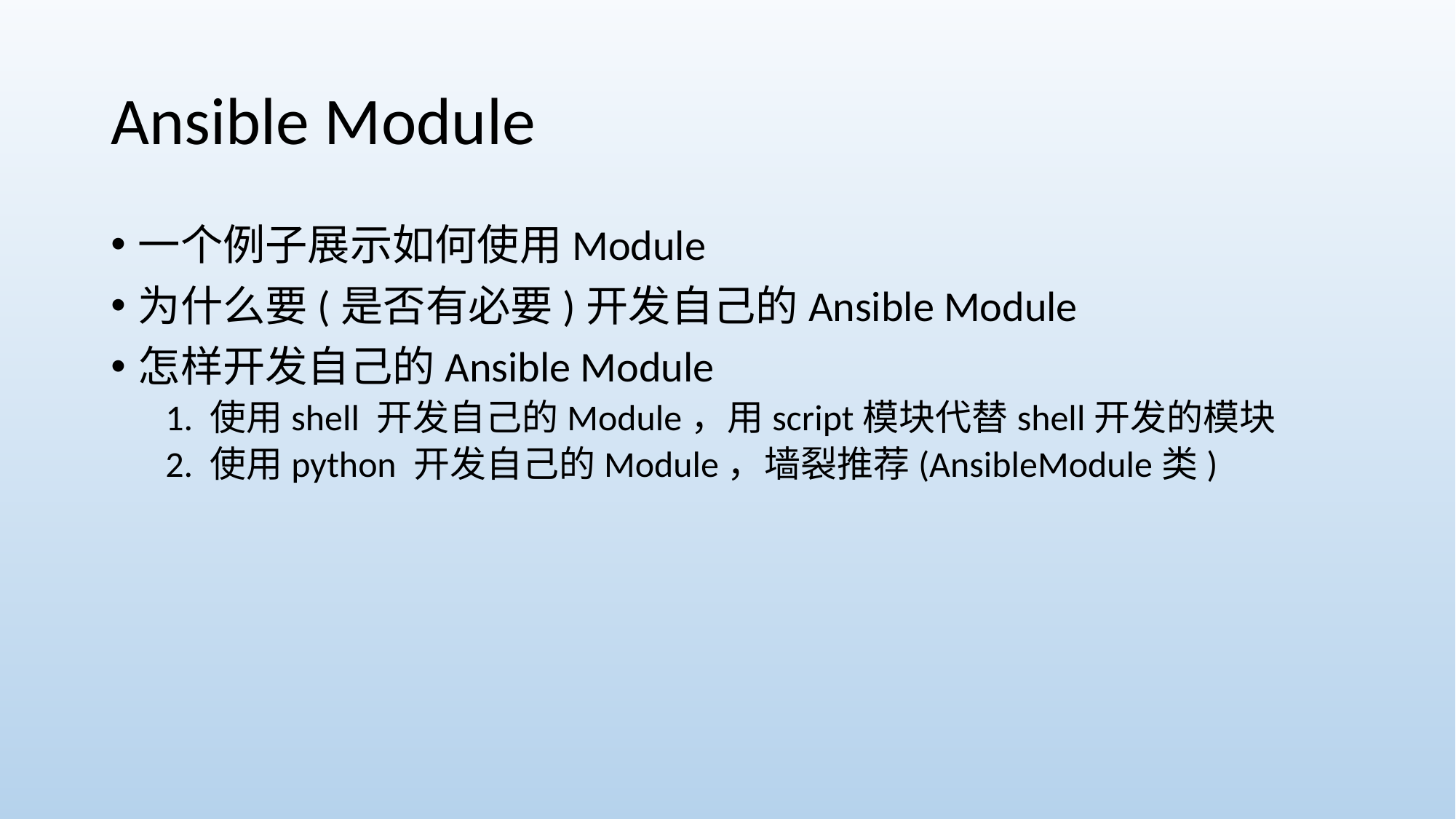

# Ansible Module
一个例子展示如何使用Module
为什么要(是否有必要)开发自己的Ansible Module
怎样开发自己的Ansible Module
1. 使用shell 开发自己的Module，用script模块代替shell开发的模块
2. 使用python 开发自己的Module，墙裂推荐(AnsibleModule类)